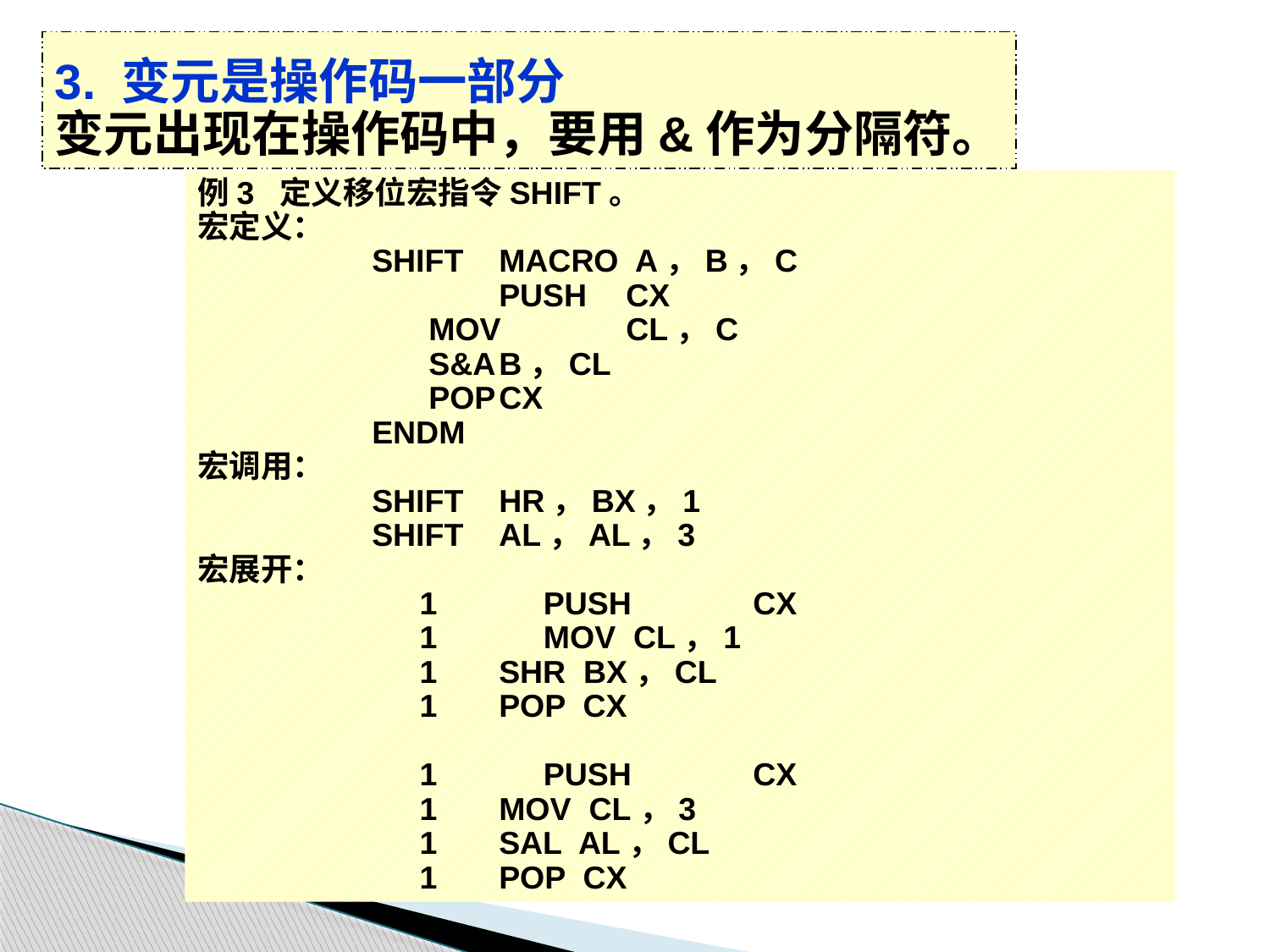

3. 变元是操作码一部分
变元出现在操作码中，要用&作为分隔符。
例3  定义移位宏指令SHIFT。
宏定义：
		SHIFT	MACRO  A，B，C
			PUSH	CX
                          MOV	CL，C
                          S&A	B，CL
                          POP	CX
		ENDM
宏调用：
		SHIFT	HR，BX，1
		SHIFT	AL，AL，3
宏展开：
                         1            PUSH	CX
                         1            MOV  CL，1
                         1   	SHR  BX，CL
                         1	POP  CX

                         1            PUSH	CX
                         1	MOV  CL，3
                         1	SAL  AL，CL
                         1	POP  CX